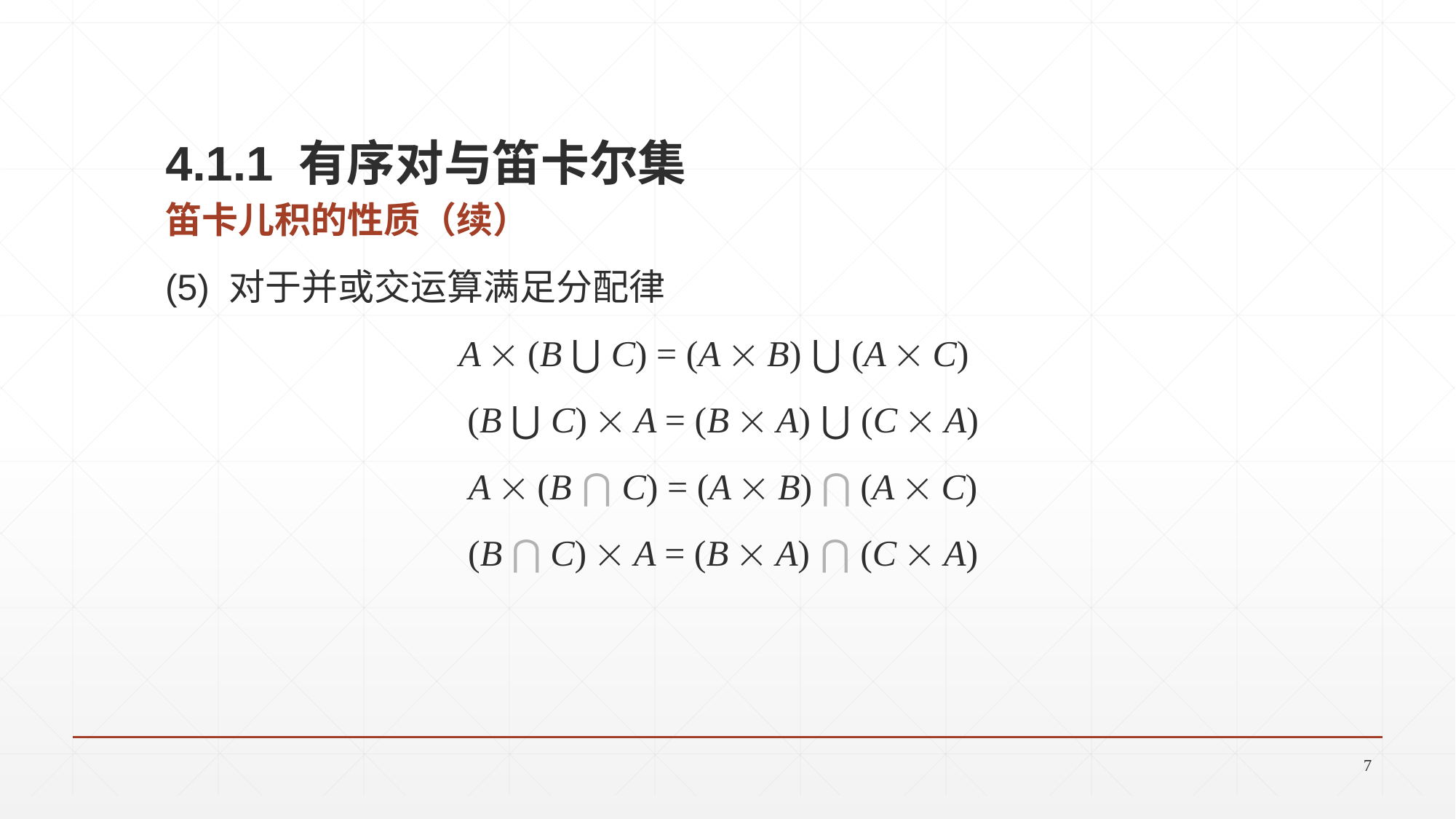

4.1.1 有序对与笛卡尔集
笛卡儿积的性质（续）
(5) 对于并或交运算满足分配律
A × (B ⋃ C) = (A × B) ⋃ (A × C)
(B ⋃ C) × A = (B × A) ⋃ (C × A)
A × (B ⋂ C) = (A × B) ⋂ (A × C)
(B ⋂ C) × A = (B × A) ⋂ (C × A)
7